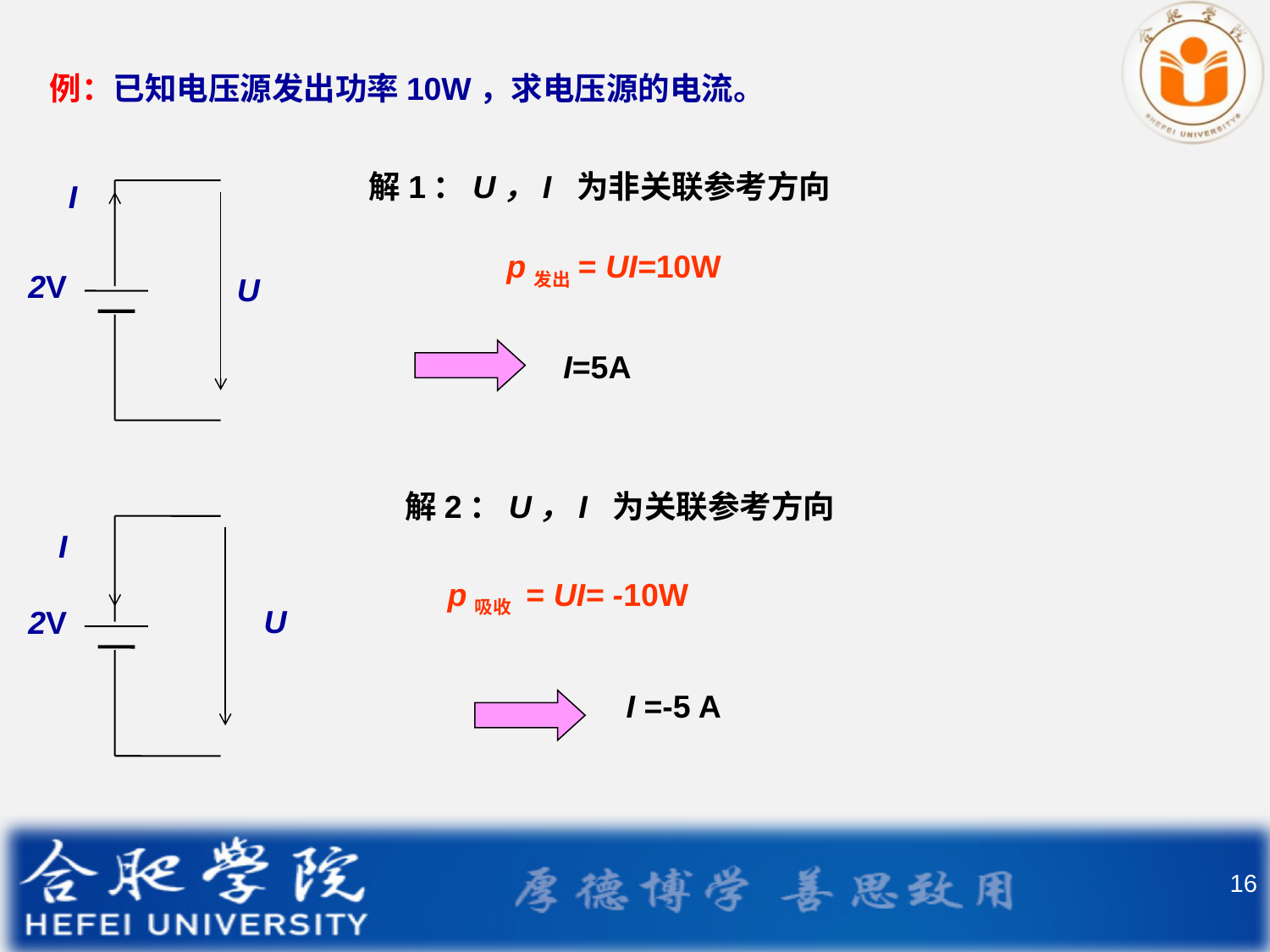

例：已知电压源发出功率10W，求电压源的电流。
解1：U，I  为非关联参考方向
I

p发出= UI=10W
2V
U

I=5A

解2：U，I  为关联参考方向

2V

I
p吸收 = UI= -10W
U
I =-5 A

16